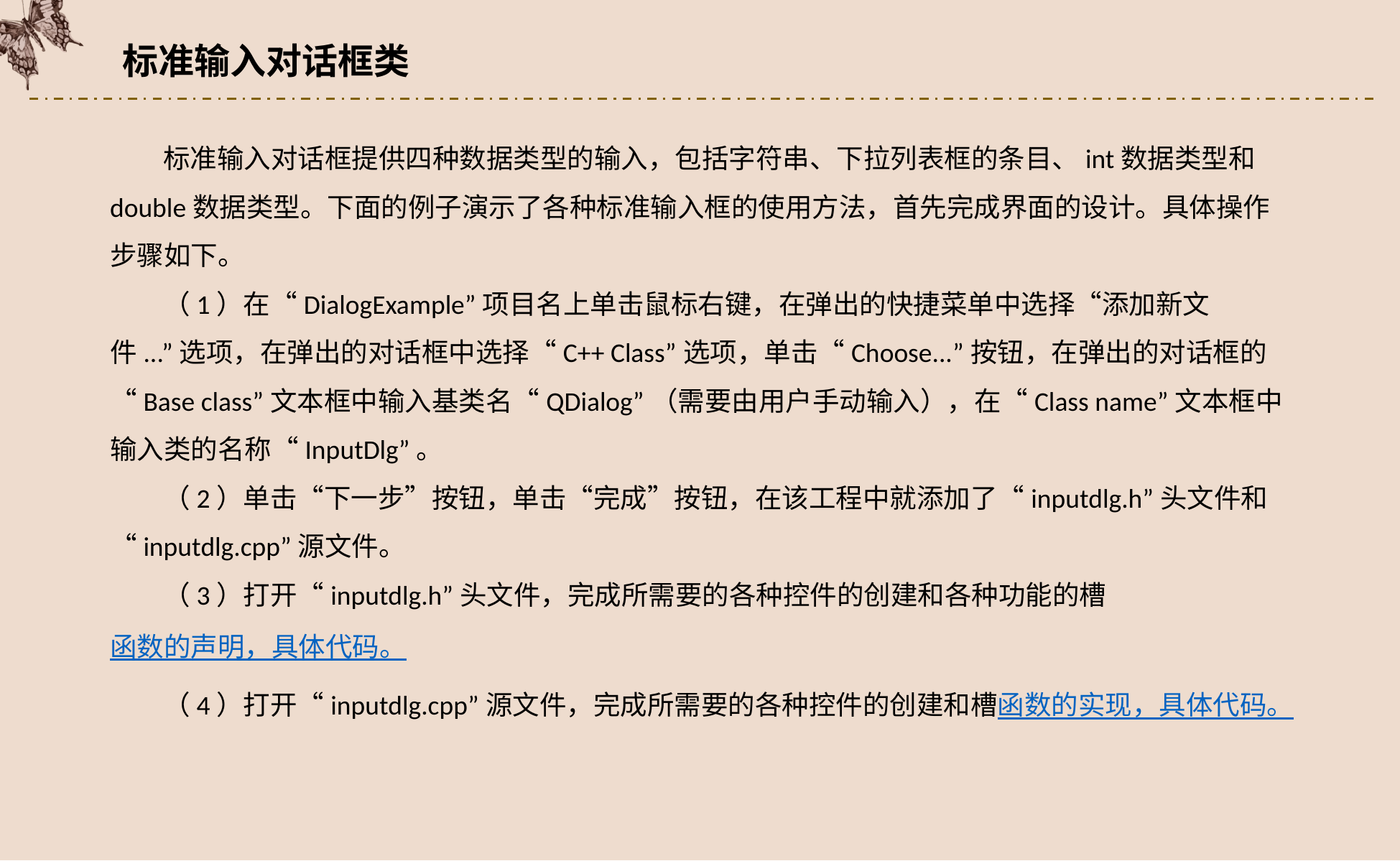

标准输入对话框类
标准输入对话框提供四种数据类型的输入，包括字符串、下拉列表框的条目、int数据类型和double数据类型。下面的例子演示了各种标准输入框的使用方法，首先完成界面的设计。具体操作步骤如下。
（1）在“DialogExample”项目名上单击鼠标右键，在弹出的快捷菜单中选择“添加新文件...”选项，在弹出的对话框中选择“C++ Class”选项，单击“Choose...”按钮，在弹出的对话框的“Base class”文本框中输入基类名“QDialog”（需要由用户手动输入），在“Class name”文本框中输入类的名称“InputDlg”。
（2）单击“下一步”按钮，单击“完成”按钮，在该工程中就添加了“inputdlg.h”头文件和“inputdlg.cpp”源文件。
（3）打开“inputdlg.h”头文件，完成所需要的各种控件的创建和各种功能的槽函数的声明，具体代码。
（4）打开“inputdlg.cpp”源文件，完成所需要的各种控件的创建和槽函数的实现，具体代码。